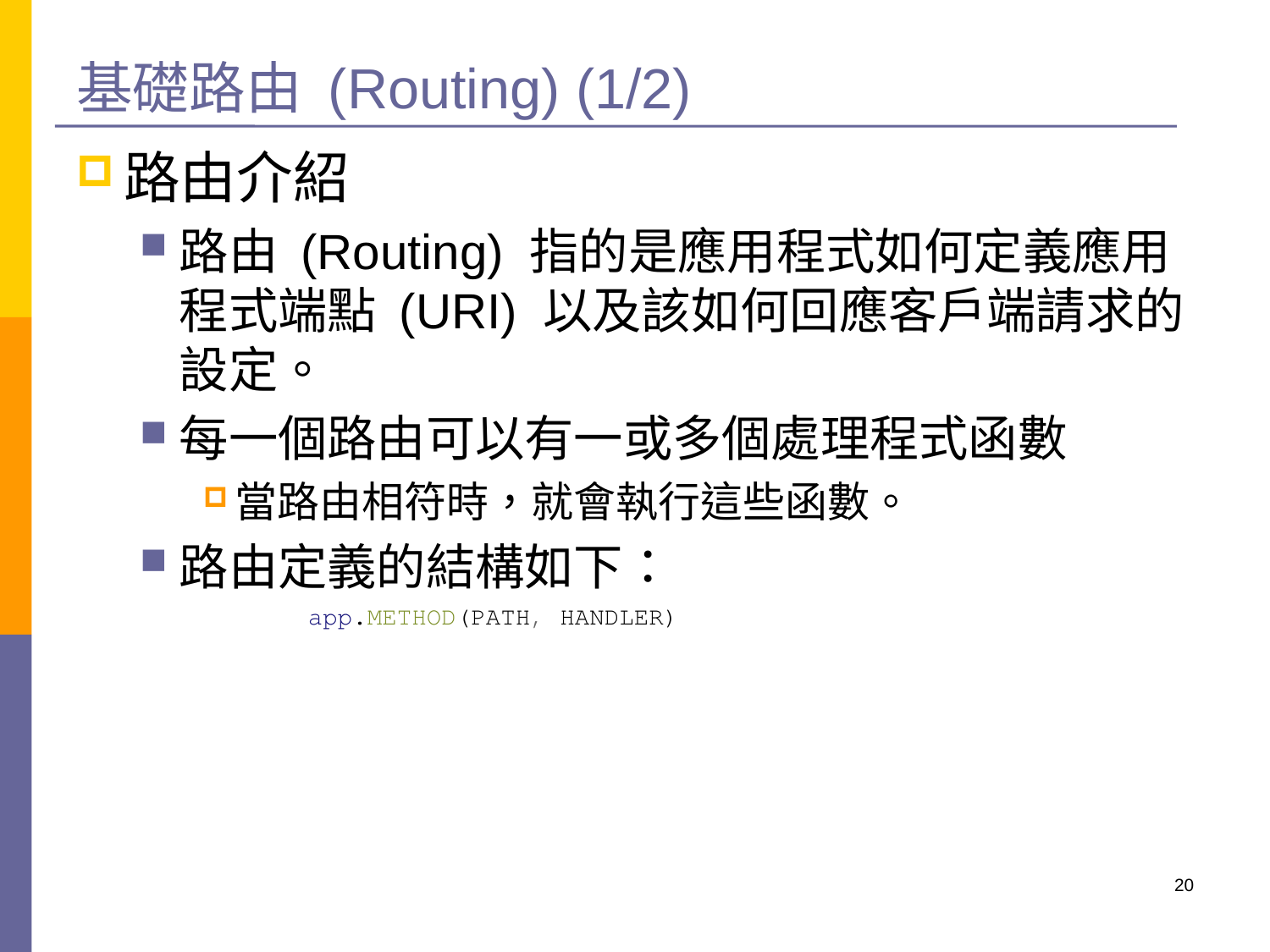

# 基礎路由 (Routing) (1/2)
路由介紹
路由 (Routing) 指的是應用程式如何定義應用程式端點 (URI) 以及該如何回應客戶端請求的設定。
每一個路由可以有一或多個處理程式函數
當路由相符時，就會執行這些函數。
路由定義的結構如下：
app.METHOD(PATH, HANDLER)
20